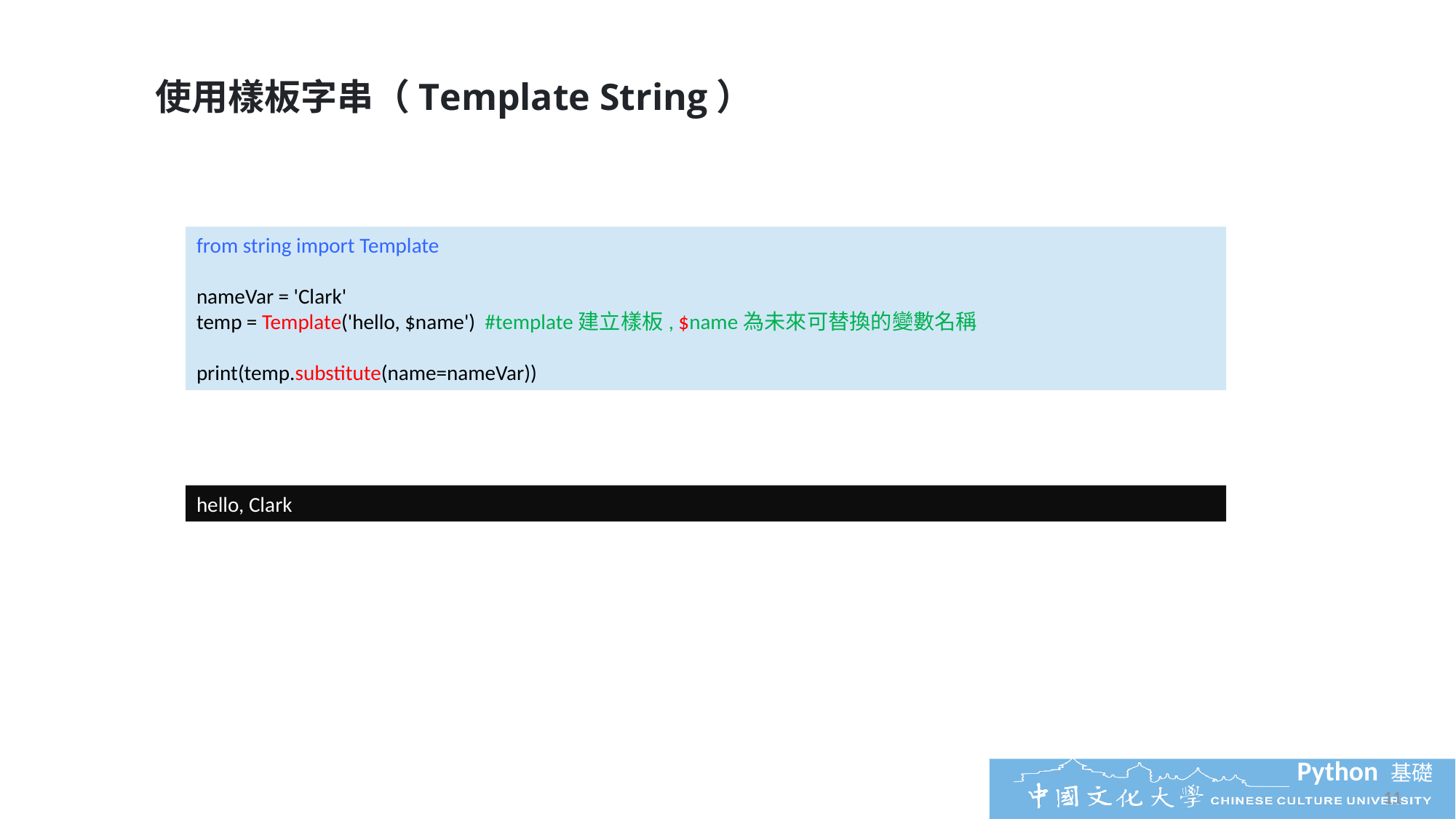

使用樣板字串（Template String）
from string import Template

nameVar = 'Clark'
temp = Template('hello, $name')  #template建立樣板, $name為未來可替換的變數名稱

print(temp.substitute(name=nameVar))
hello, Clark
11